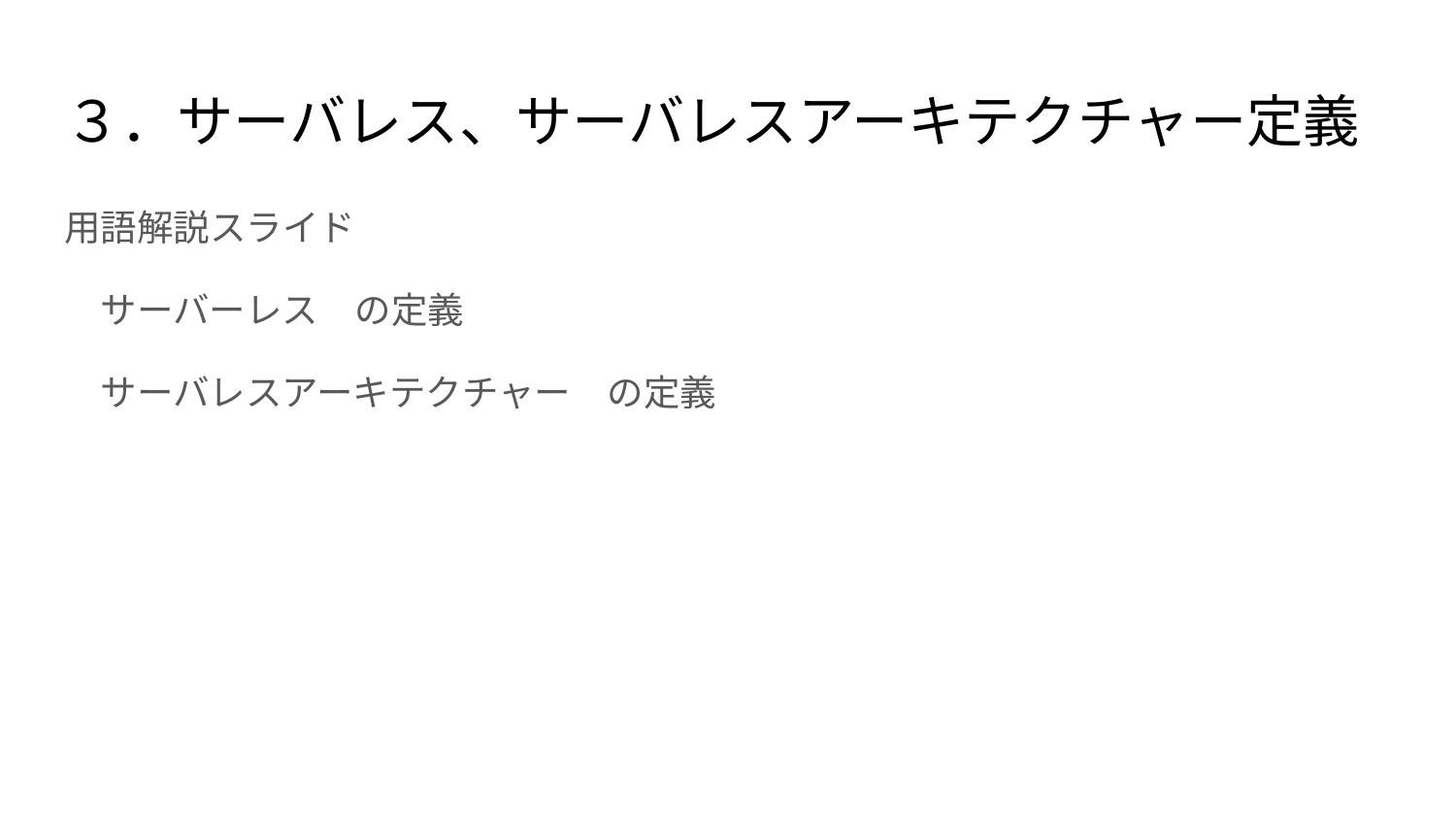

# ３．サーバレス、サーバレスアーキテクチャー定義
用語解説スライド
　サーバーレス　の定義
　サーバレスアーキテクチャー　の定義